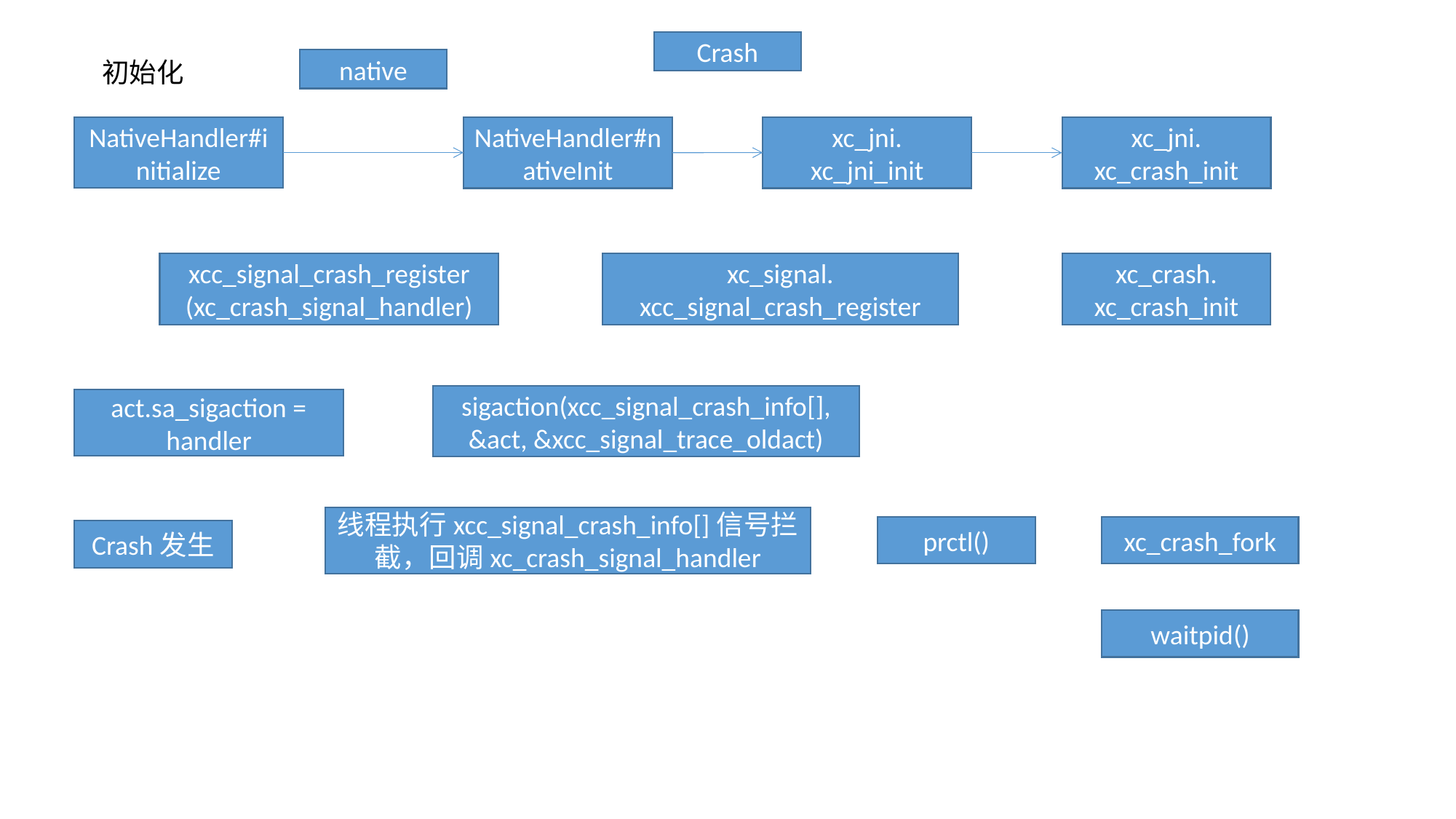

Crash
初始化
native
NativeHandler#initialize
NativeHandler#nativeInit
xc_jni.
xc_jni_init
xc_jni.
xc_crash_init
xcc_signal_crash_register
(xc_crash_signal_handler)
xc_signal.
xcc_signal_crash_register
xc_crash.
xc_crash_init
sigaction(xcc_signal_crash_info[], &act, &xcc_signal_trace_oldact)
act.sa_sigaction = handler
线程执行xcc_signal_crash_info[]信号拦截，回调xc_crash_signal_handler
prctl()
xc_crash_fork
Crash发生
waitpid()